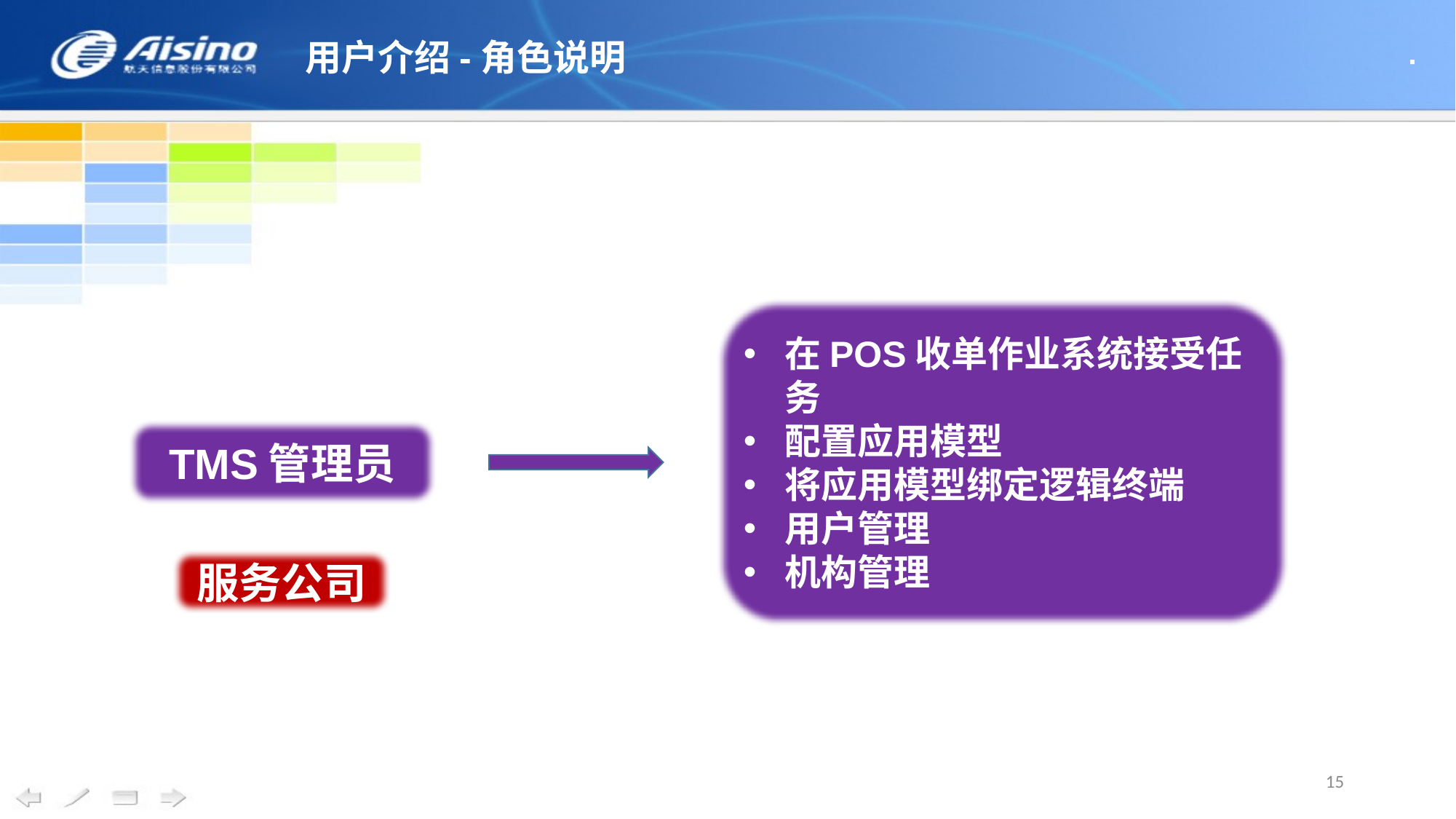

用户介绍-角色说明
·

在POS收单作业系统接受任务
配置应用模型
将应用模型绑定逻辑终端
用户管理
机构管理
TMS管理员

服务公司
15